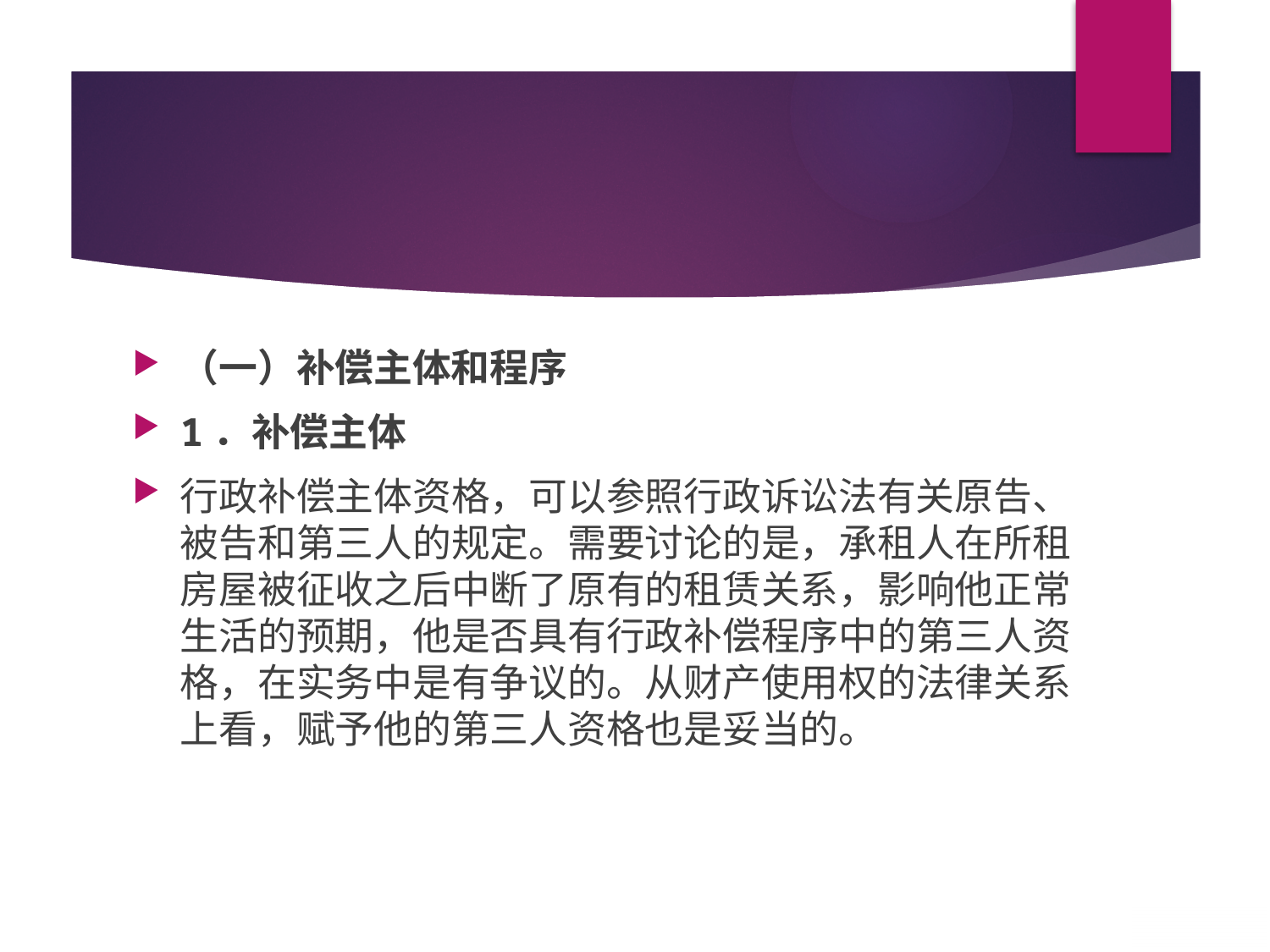

45
#
（一）补偿主体和程序
1．补偿主体
行政补偿主体资格，可以参照行政诉讼法有关原告、被告和第三人的规定。需要讨论的是，承租人在所租房屋被征收之后中断了原有的租赁关系，影响他正常生活的预期，他是否具有行政补偿程序中的第三人资格，在实务中是有争议的。从财产使用权的法律关系上看，赋予他的第三人资格也是妥当的。